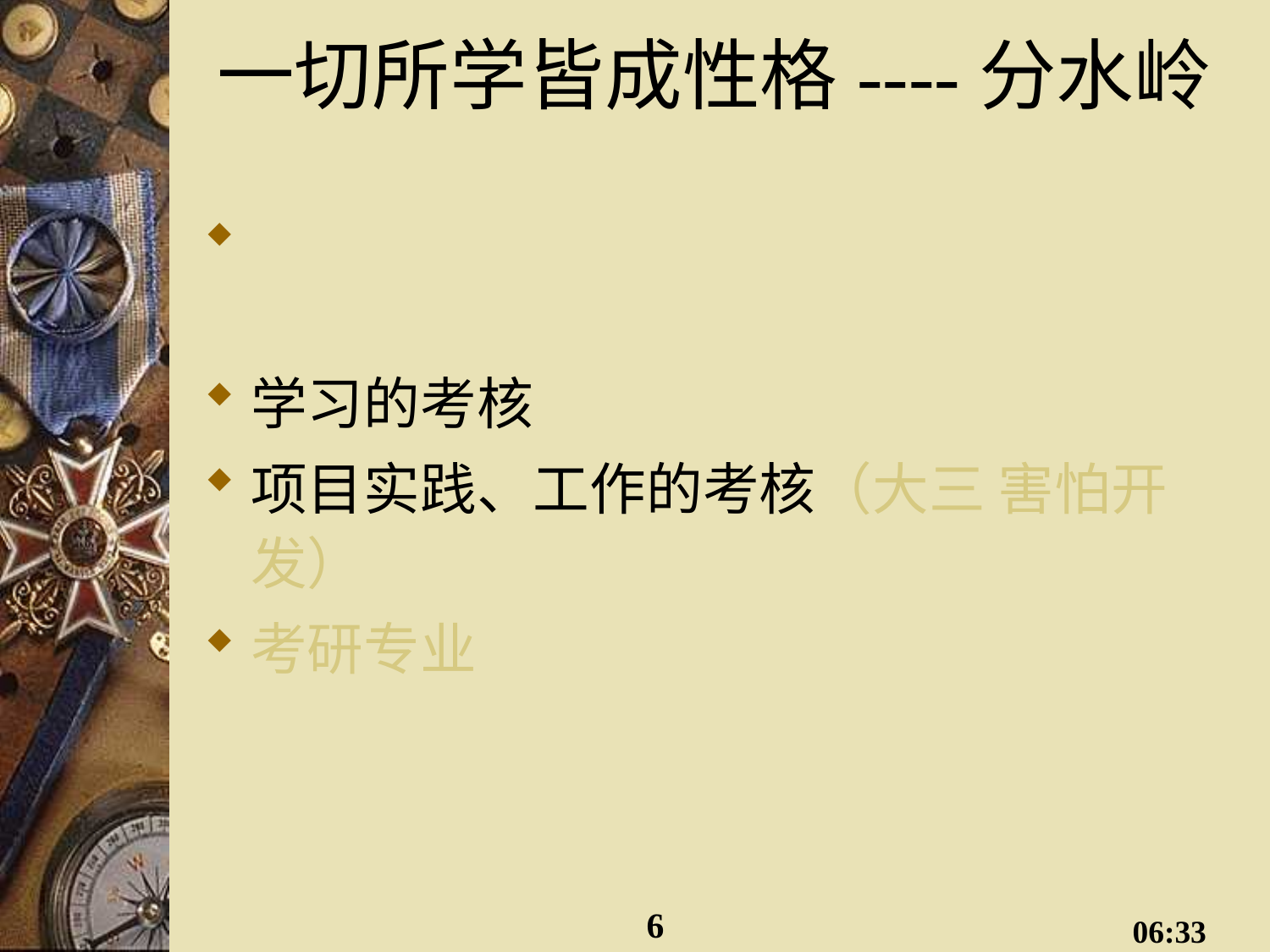

# 一切所学皆成性格----分水岭
感谢国防生的贡献，但自己别因此降低对自己的要求
学习的考核
项目实践、工作的考核（大三 害怕开发）
考研专业